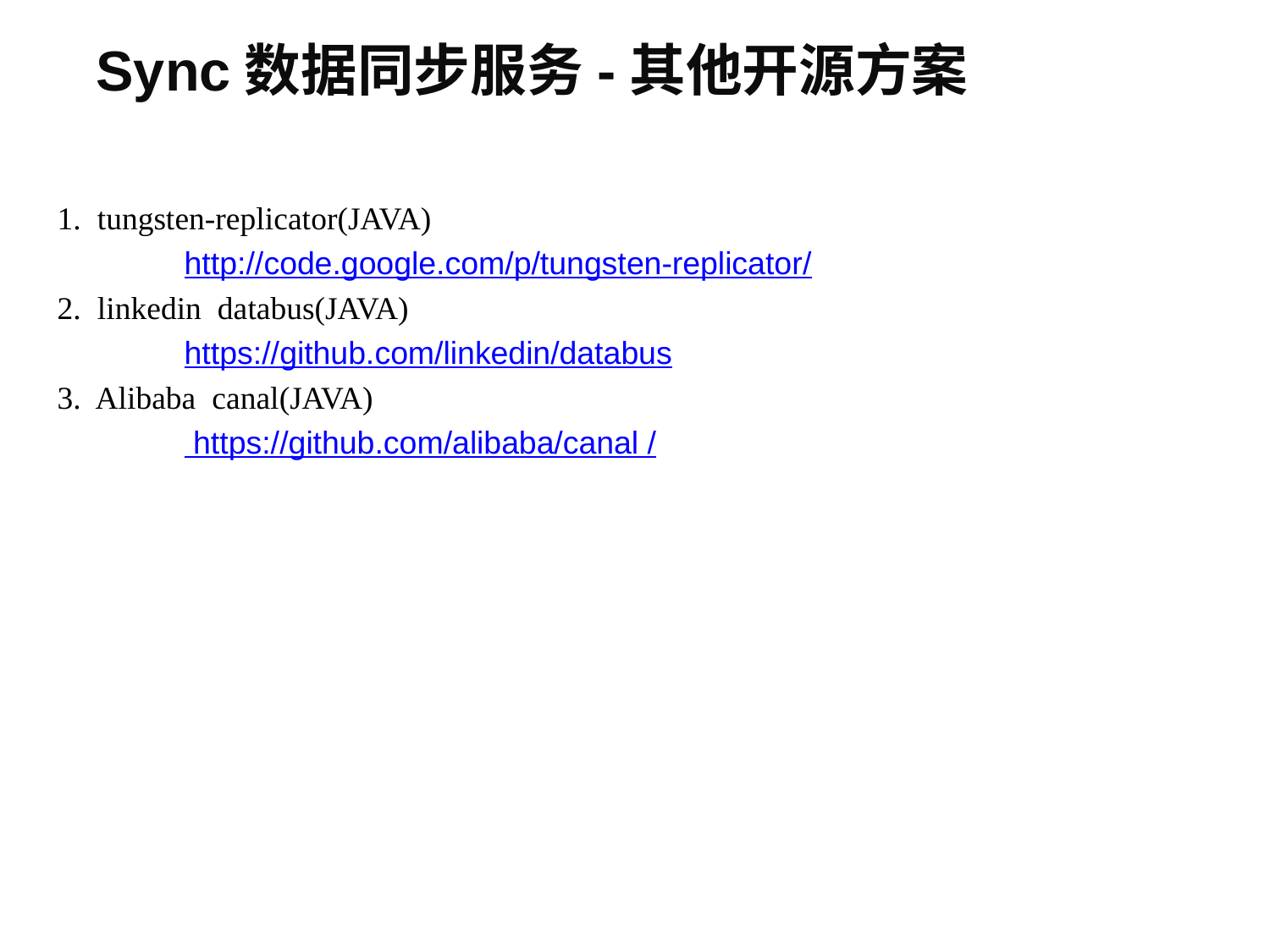

Sync数据同步服务-其他开源方案
1.  tungsten-replicator(JAVA)
	http://code.google.com/p/tungsten-replicator/
2.  linkedin  databus(JAVA)
	https://github.com/linkedin/databus
3.  Alibaba  canal(JAVA)
	 https://github.com/alibaba/canal /